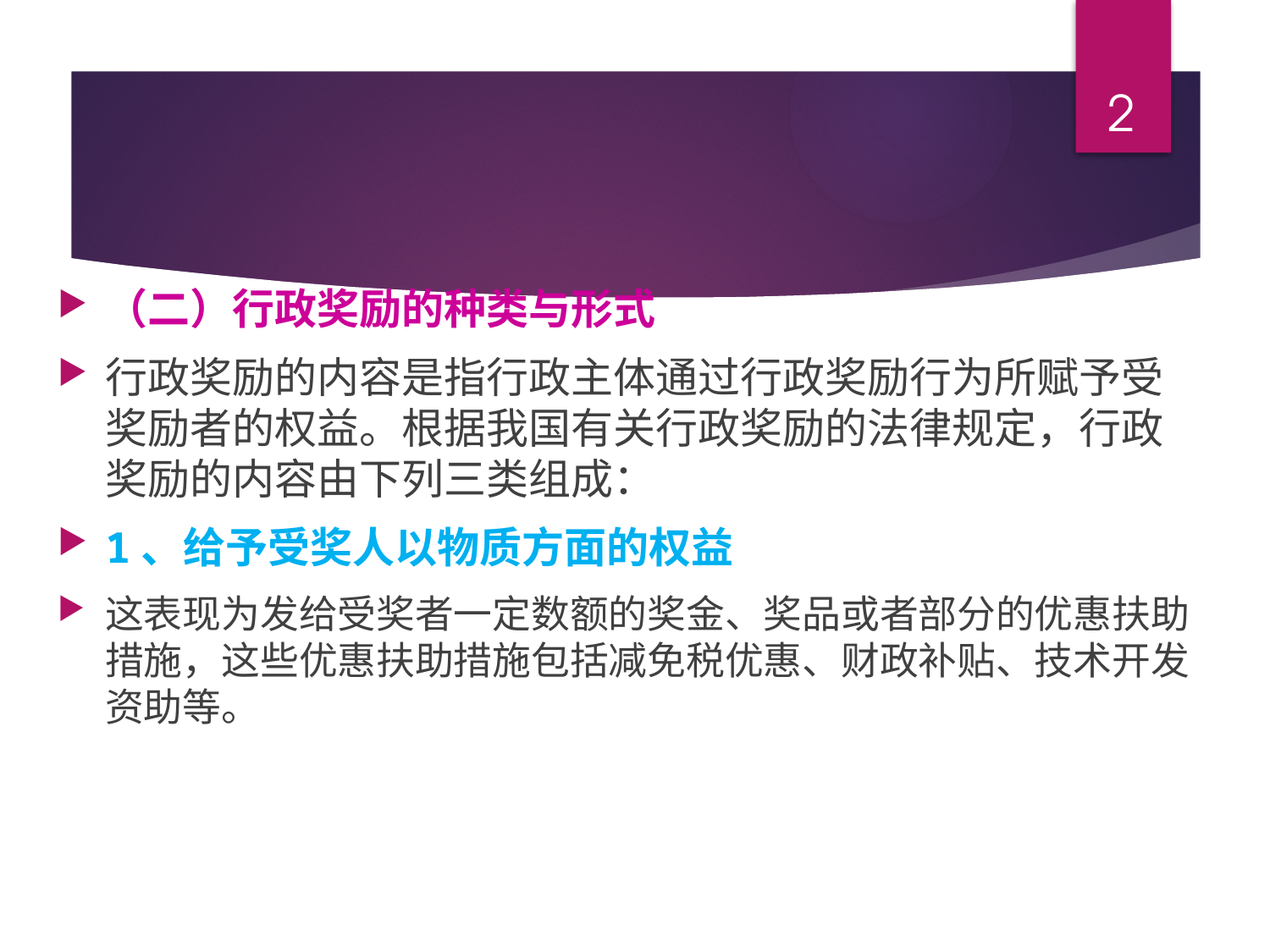

2
#
（二）行政奖励的种类与形式
行政奖励的内容是指行政主体通过行政奖励行为所赋予受奖励者的权益。根据我国有关行政奖励的法律规定，行政奖励的内容由下列三类组成：
1、给予受奖人以物质方面的权益
这表现为发给受奖者一定数额的奖金、奖品或者部分的优惠扶助措施，这些优惠扶助措施包括减免税优惠、财政补贴、技术开发资助等。